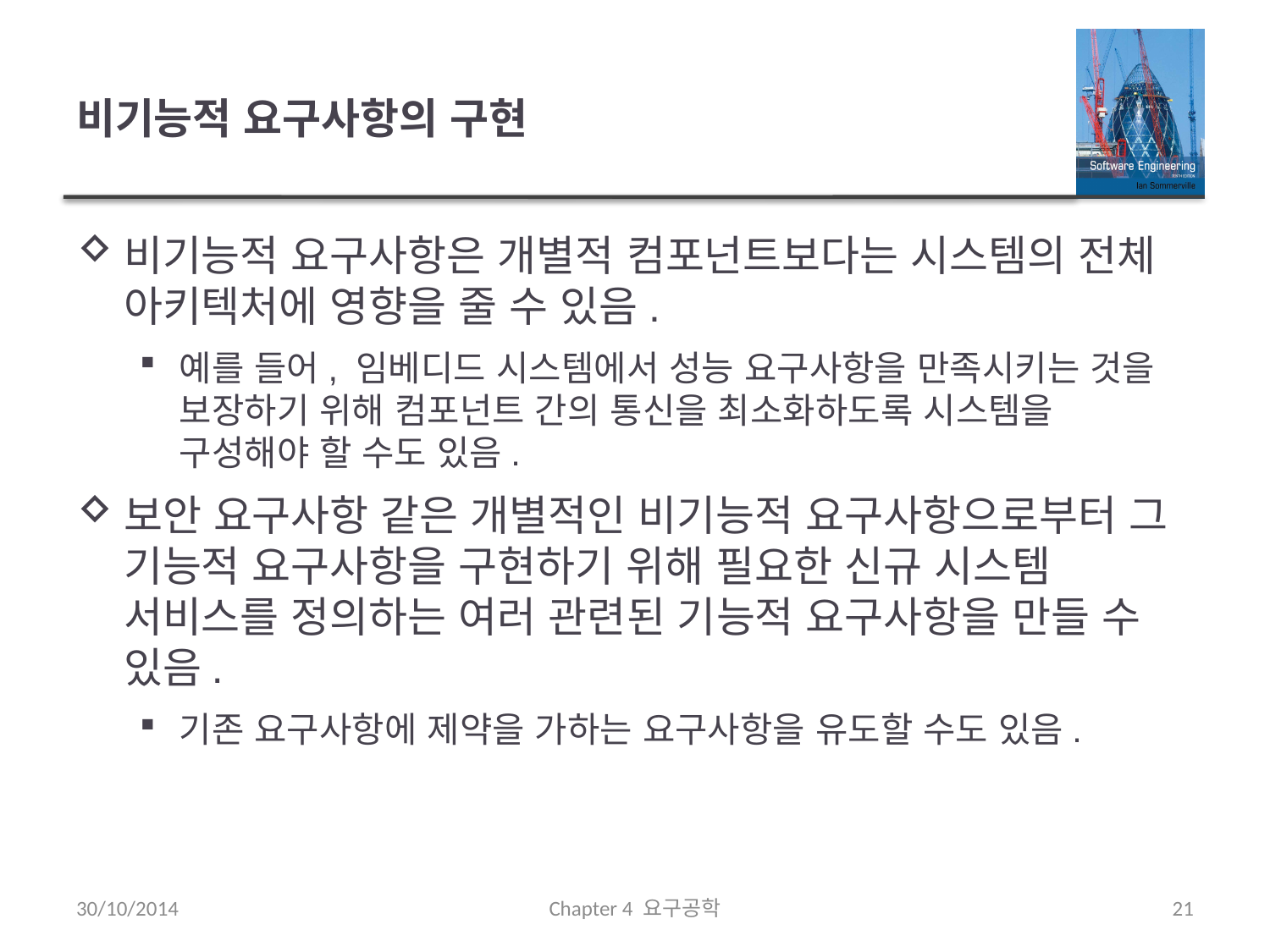

# 비기능적 요구사항의 구현
비기능적 요구사항은 개별적 컴포넌트보다는 시스템의 전체 아키텍처에 영향을 줄 수 있음.
예를 들어, 임베디드 시스템에서 성능 요구사항을 만족시키는 것을 보장하기 위해 컴포넌트 간의 통신을 최소화하도록 시스템을 구성해야 할 수도 있음.
보안 요구사항 같은 개별적인 비기능적 요구사항으로부터 그 기능적 요구사항을 구현하기 위해 필요한 신규 시스템 서비스를 정의하는 여러 관련된 기능적 요구사항을 만들 수 있음.
기존 요구사항에 제약을 가하는 요구사항을 유도할 수도 있음.
30/10/2014
Chapter 4 요구공학
21